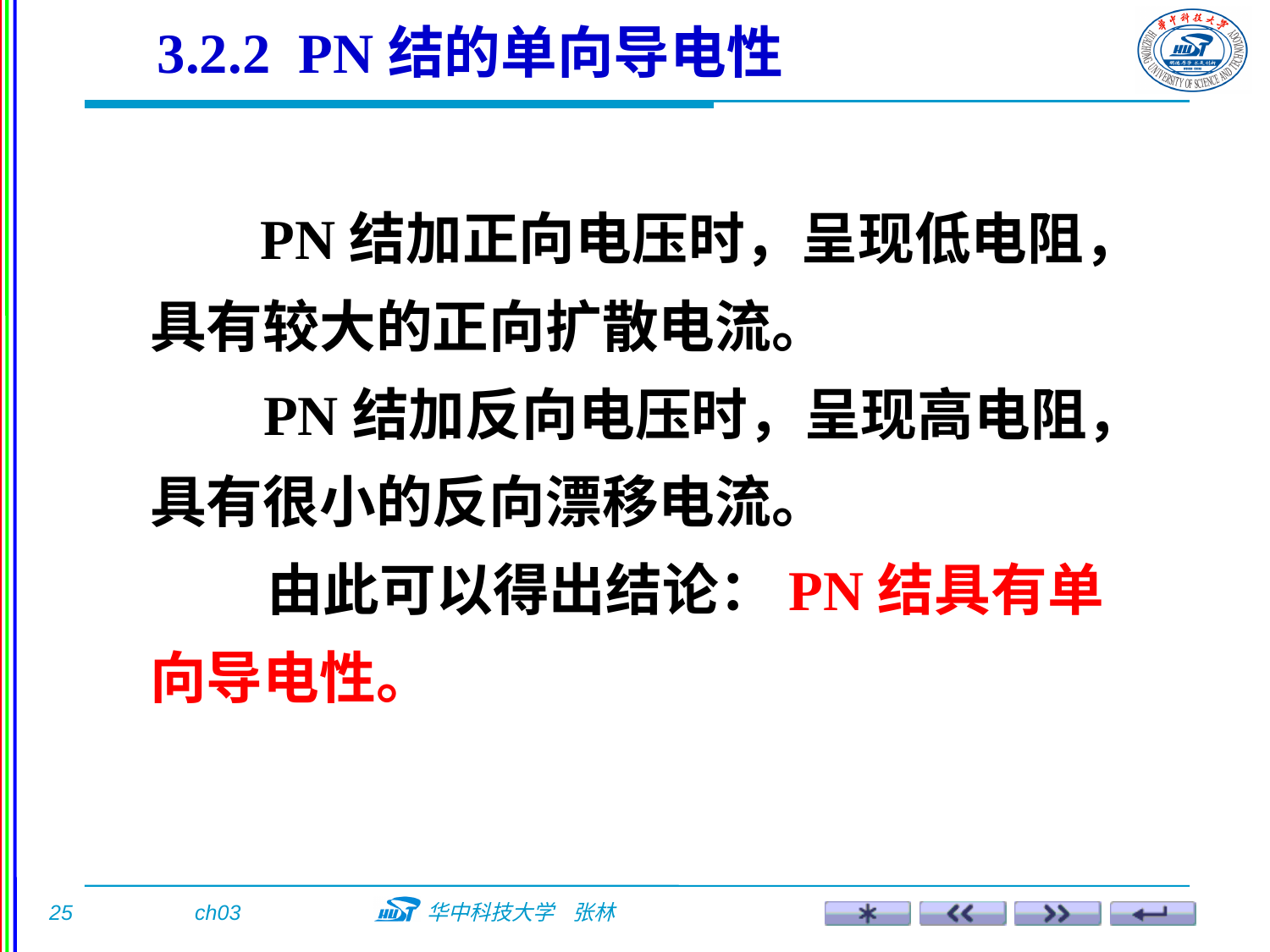

3.2.2  PN结的单向导电性
         PN结加正向电压时，呈现低电阻，具有较大的正向扩散电流。
        PN结加反向电压时，呈现高电阻，具有很小的反向漂移电流。
        由此可以得出结论：PN结具有单向导电性。